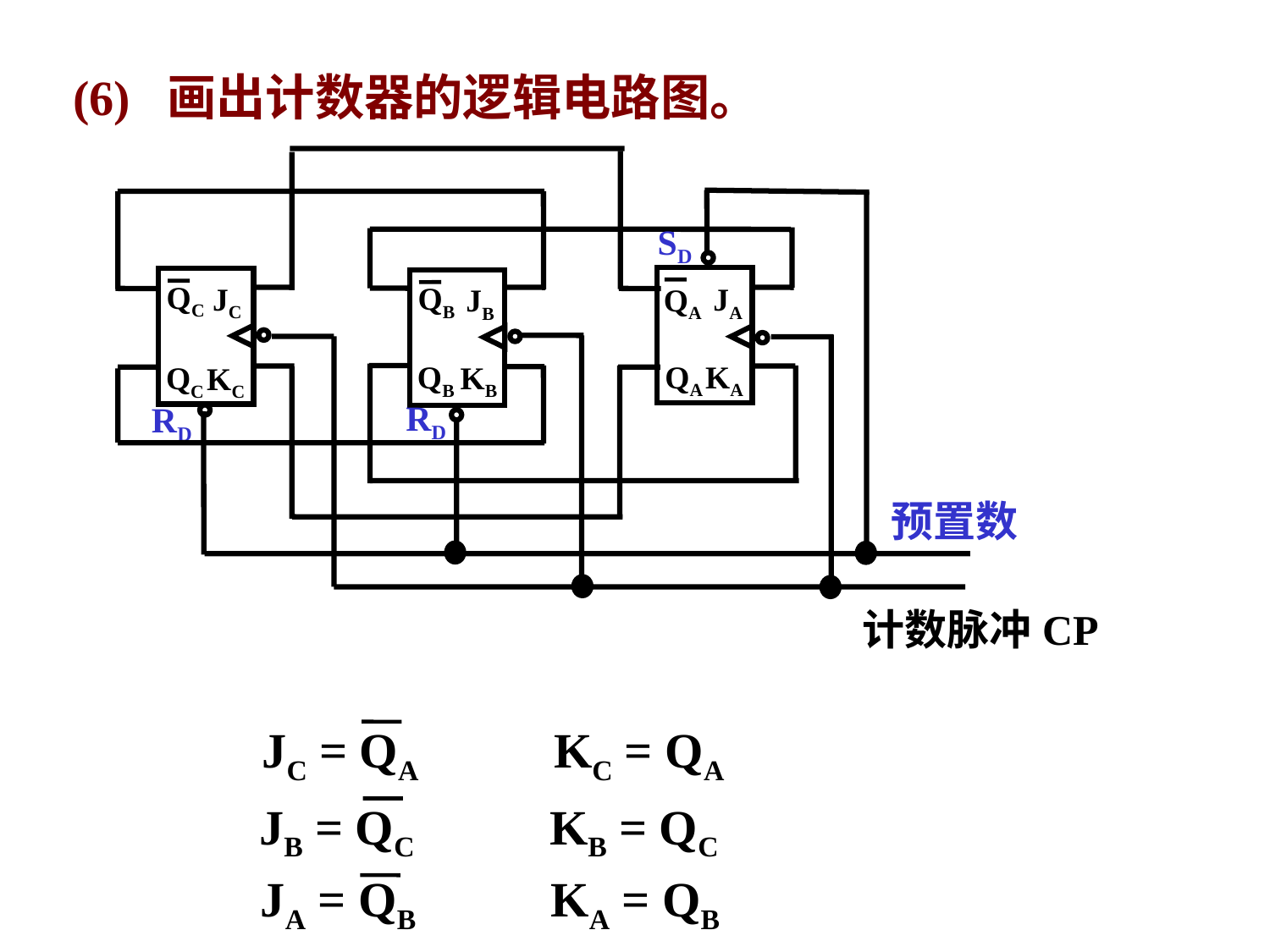

(6)  画出计数器的逻辑电路图。

SD

QA

QA
KA

QC
JC

QC
KC

QB
JB

QB
JA

KB

RD
RD

预置数

计数脉冲CP
JC = QA           KC = QA

JB = QC           KB = QC

JA = QB           KA = QB